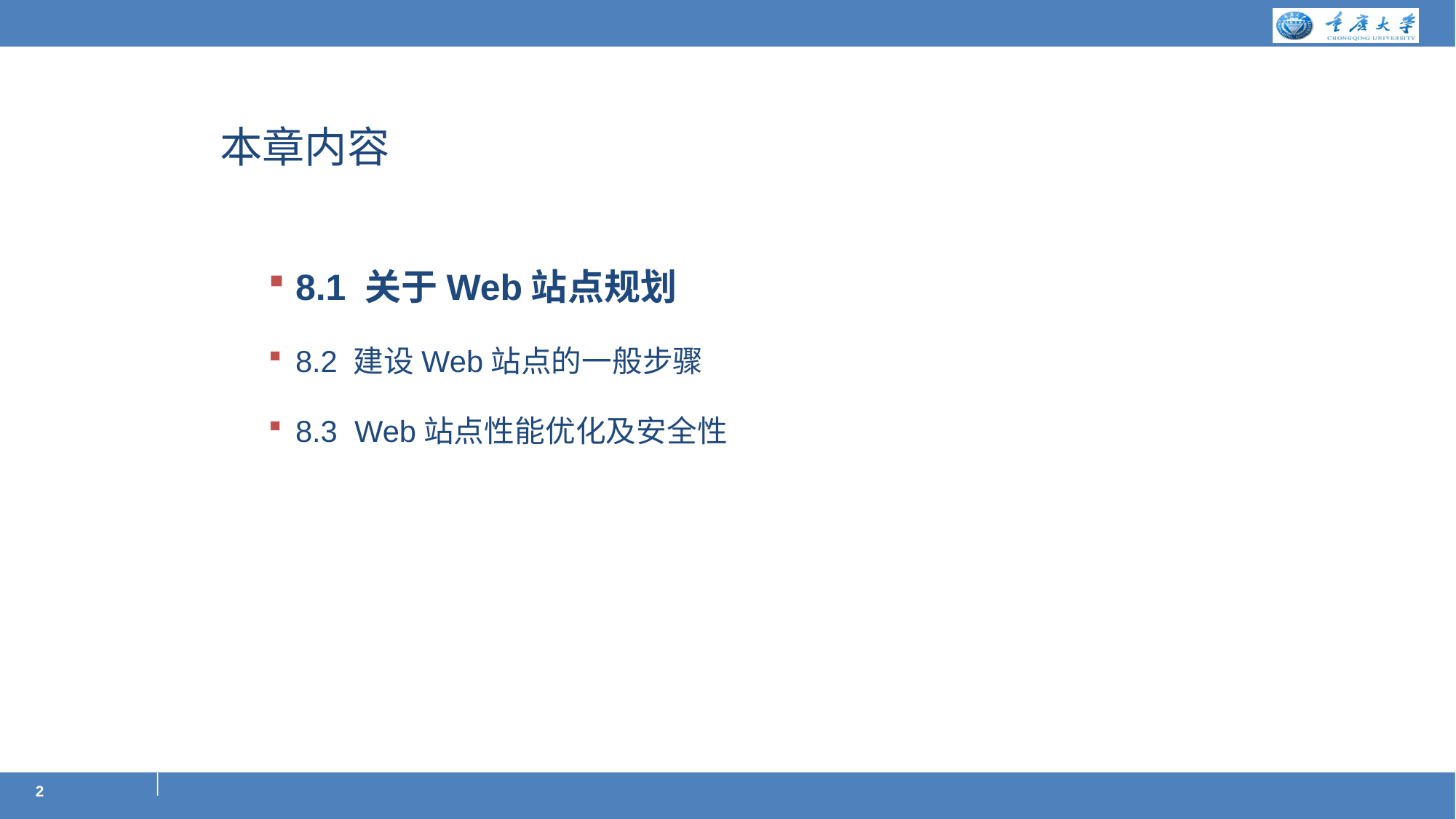

# 本章内容
8.1 关于Web站点规划
8.2 建设Web站点的一般步骤
8.3  Web站点性能优化及安全性
2